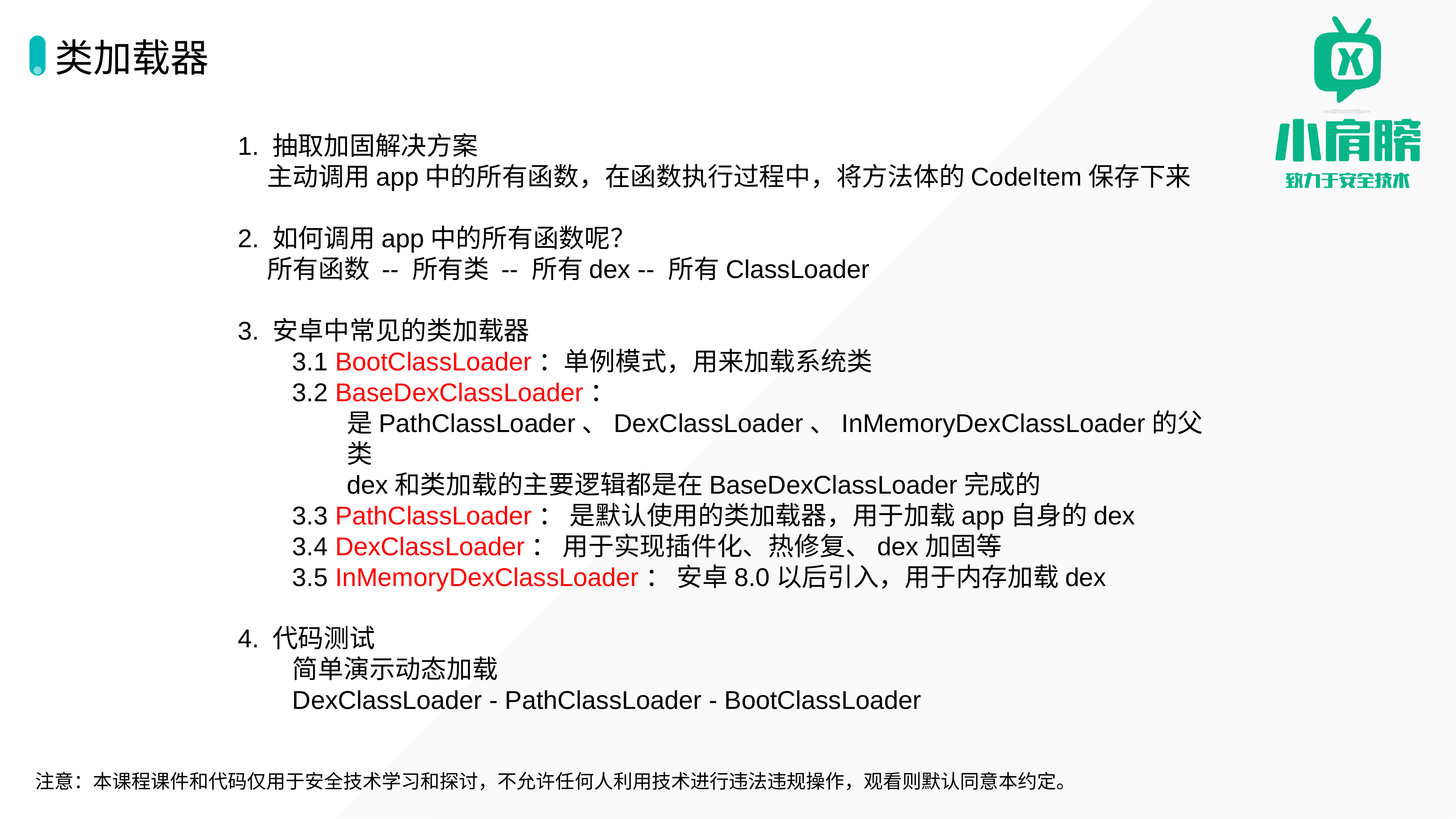

# 类加载器
1. 抽取加固解决方案
    主动调用app中的所有函数，在函数执行过程中，将方法体的CodeItem保存下来

2. 如何调用app中的所有函数呢？
    所有函数 -- 所有类 -- 所有dex -- 所有ClassLoader

3. 安卓中常见的类加载器
3.1 BootClassLoader：单例模式，用来加载系统类
3.2 BaseDexClassLoader：
是PathClassLoader、DexClassLoader、InMemoryDexClassLoader的父类
dex和类加载的主要逻辑都是在BaseDexClassLoader完成的
3.3 PathClassLoader： 是默认使用的类加载器，用于加载app自身的dex
3.4 DexClassLoader： 用于实现插件化、热修复、dex加固等
3.5 InMemoryDexClassLoader： 安卓8.0以后引入，用于内存加载dex

4. 代码测试
简单演示动态加载
DexClassLoader - PathClassLoader - BootClassLoader